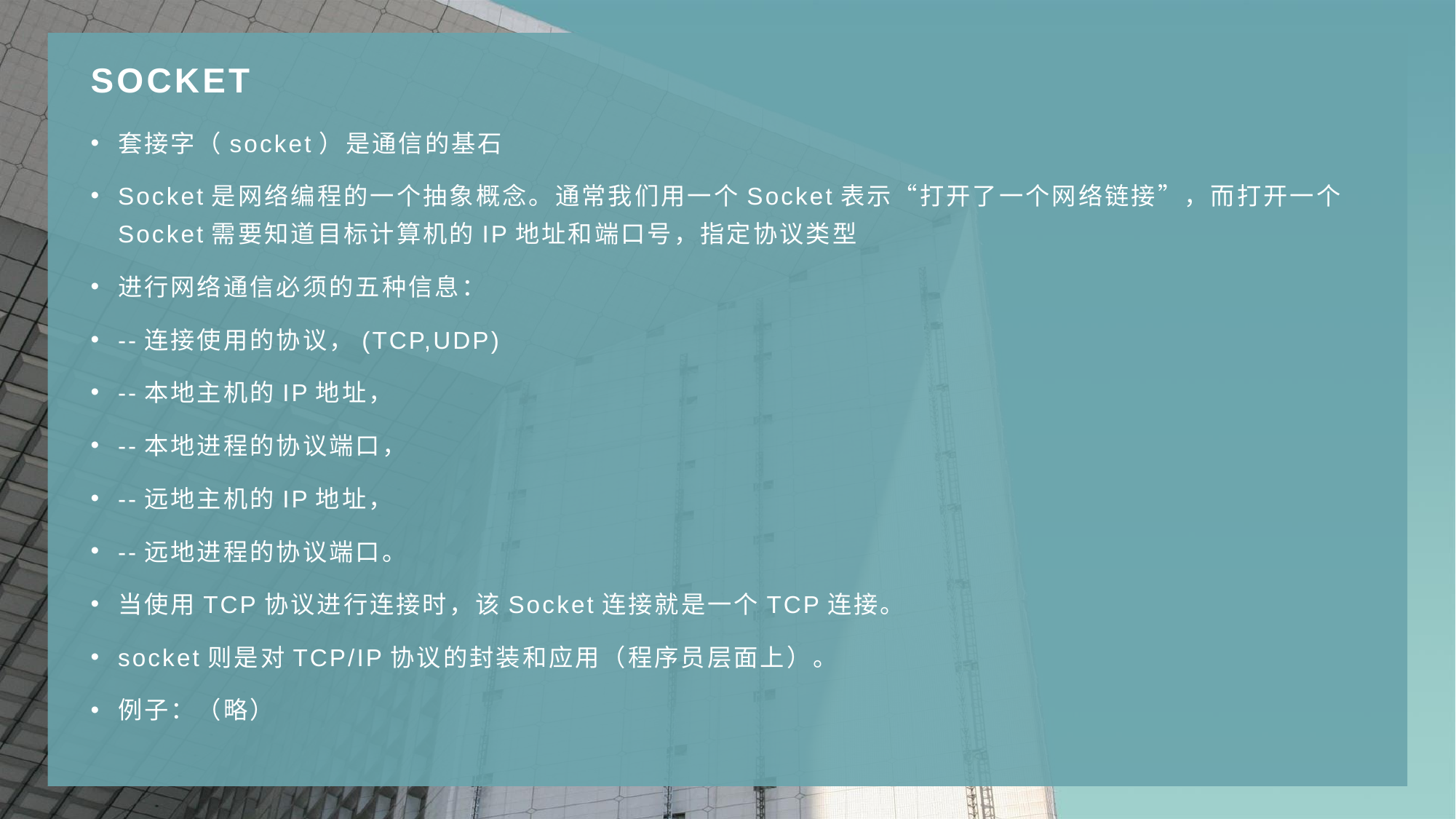

# SOCKET
套接字（socket）是通信的基石
Socket是网络编程的一个抽象概念。通常我们用一个Socket表示“打开了一个网络链接”，而打开一个Socket需要知道目标计算机的IP地址和端口号，指定协议类型
进行网络通信必须的五种信息：
--连接使用的协议，(TCP,UDP)
--本地主机的IP地址，
--本地进程的协议端口，
--远地主机的IP地址，
--远地进程的协议端口。
当使用TCP协议进行连接时，该Socket连接就是一个TCP连接。
socket则是对TCP/IP协议的封装和应用（程序员层面上）。
例子：（略）